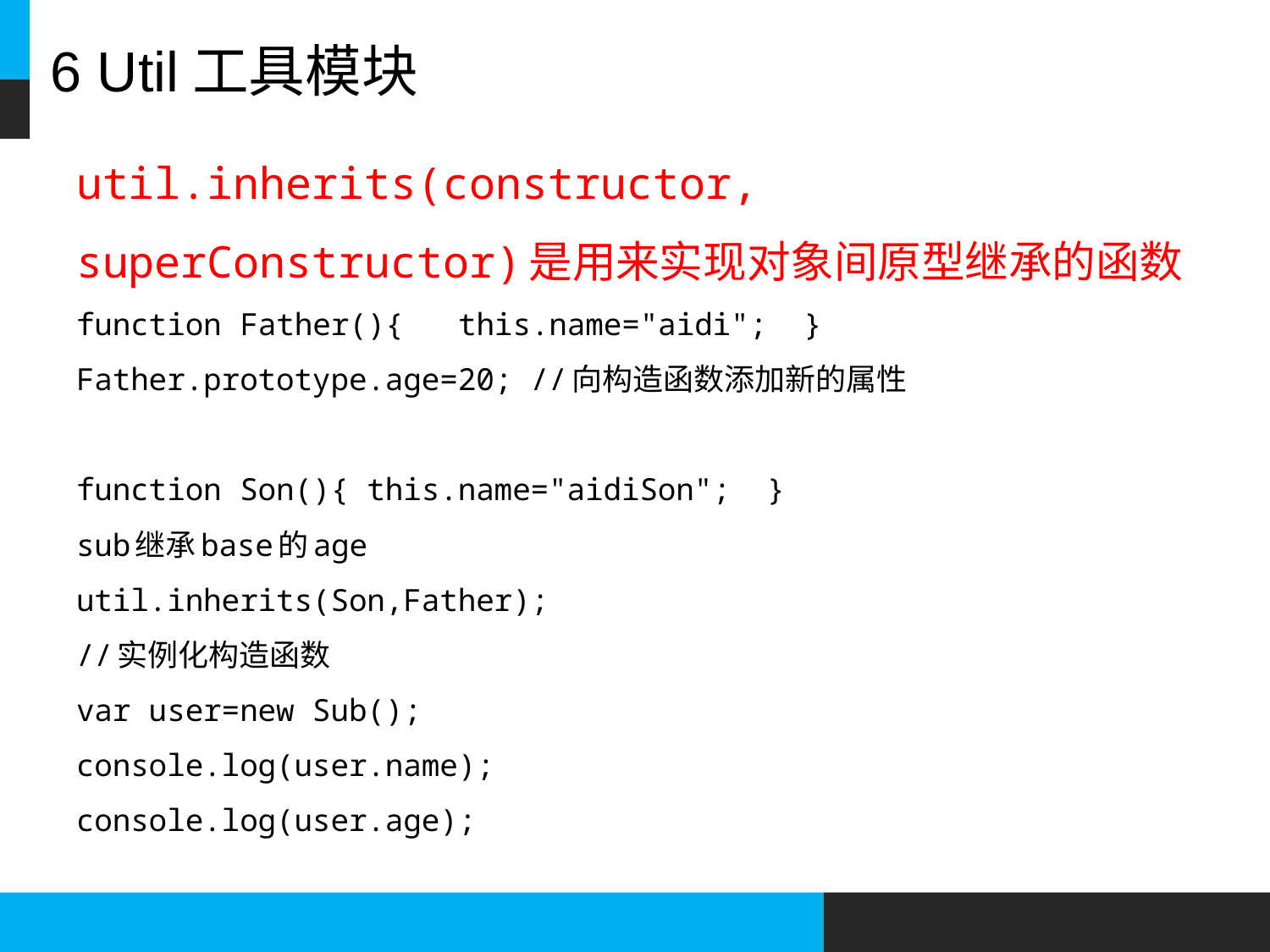

# 6 Util工具模块
util.inherits(constructor, superConstructor)是用来实现对象间原型继承的函数
function Father(){   this.name="aidi";  }
Father.prototype.age=20; //向构造函数添加新的属性

function Son(){ this.name="aidiSon";  }
sub继承base的age
util.inherits(Son,Father);
//实例化构造函数
var user=new Sub();
console.log(user.name);
console.log(user.age);